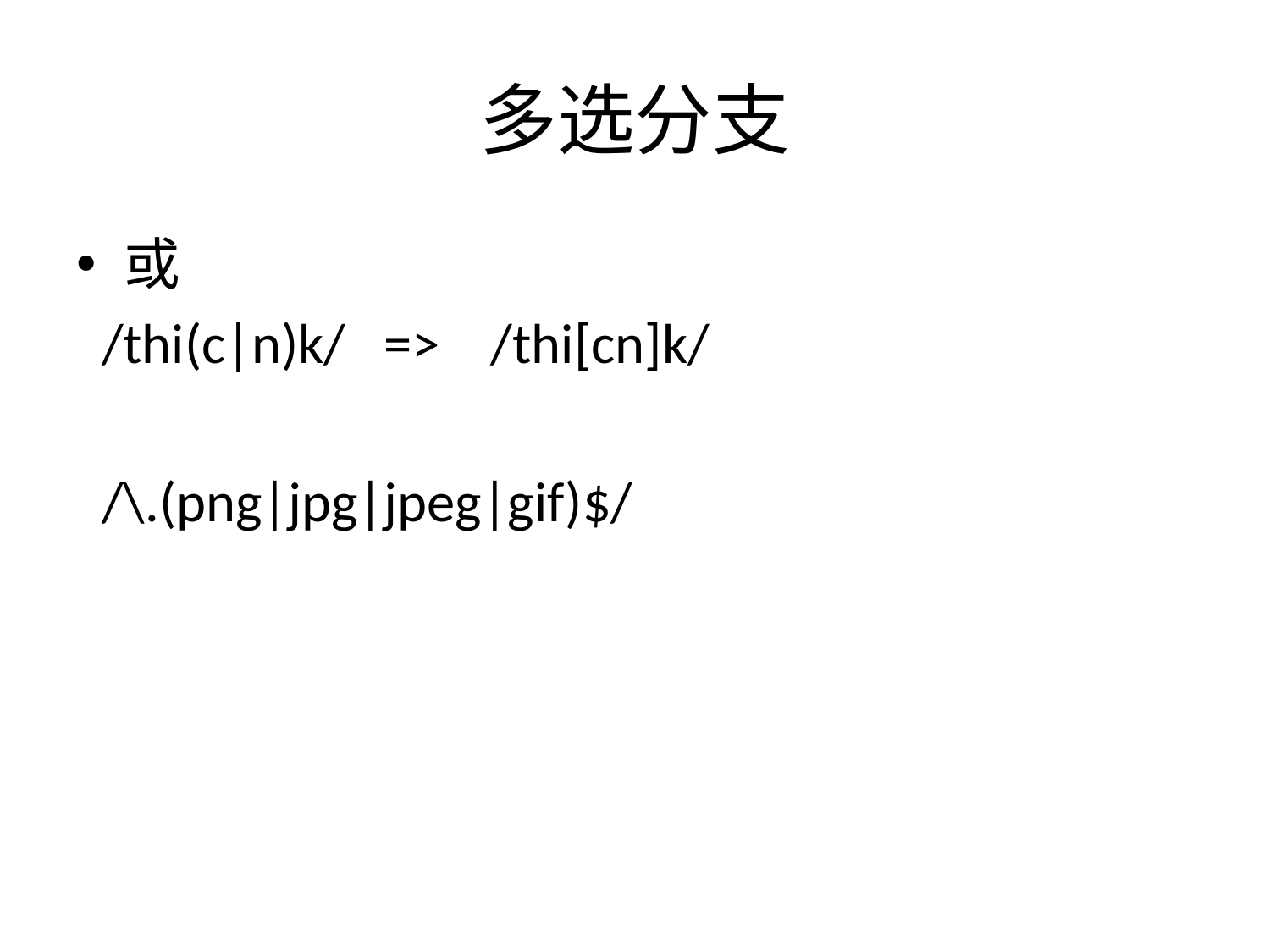

# 多选分支
或
  /thi(c|n)k/   =>    /thi[cn]k/

  /\.(png|jpg|jpeg|gif)$/